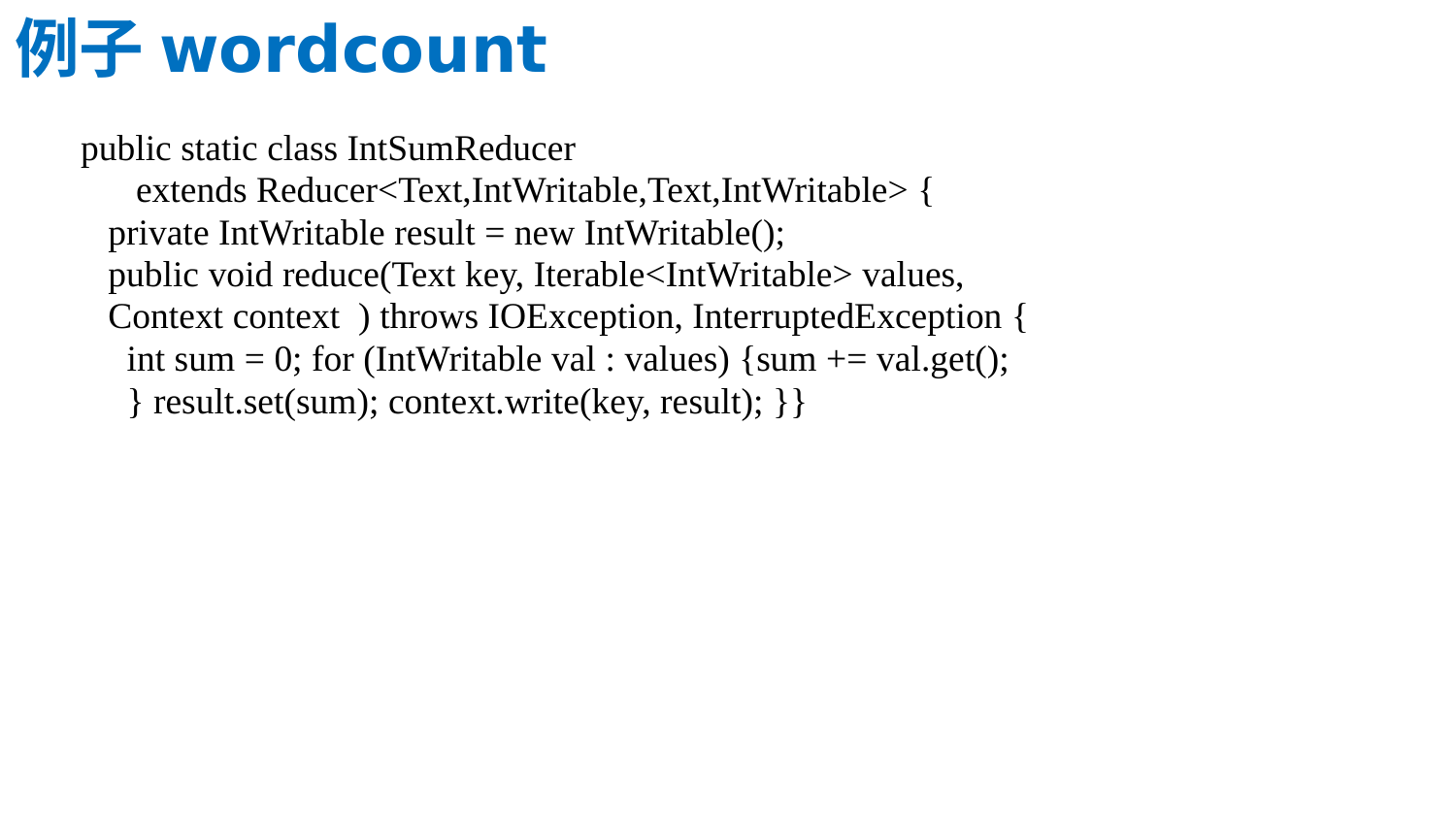

例子wordcount
 public static class IntSumReducer
       extends Reducer<Text,IntWritable,Text,IntWritable> {
    private IntWritable result = new IntWritable();
    public void reduce(Text key, Iterable<IntWritable> values,
    Context context  ) throws IOException, InterruptedException {
      int sum = 0; for (IntWritable val : values) {sum += val.get();
      } result.set(sum); context.write(key, result); }}